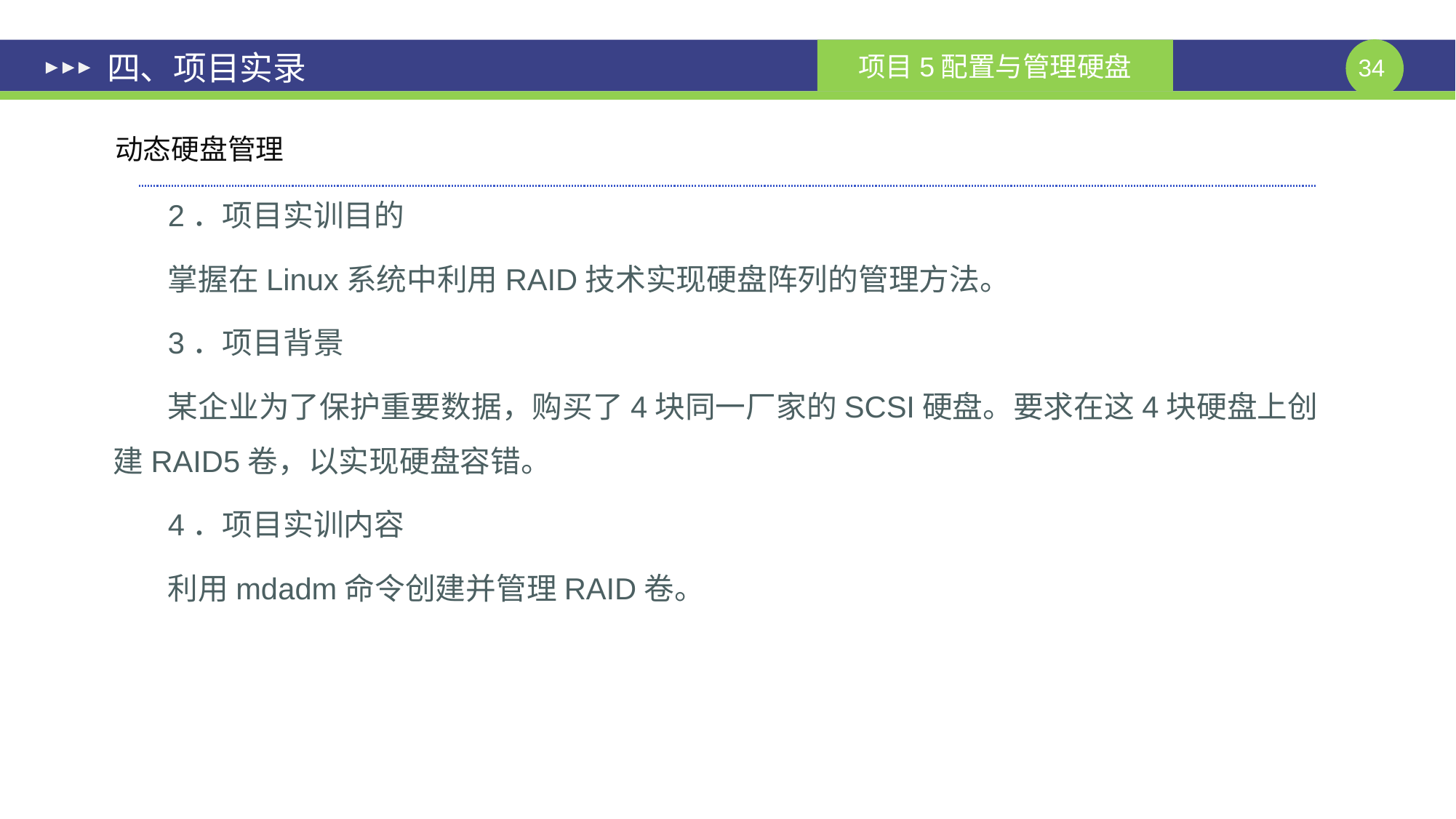

# 四、项目实录
动态硬盘管理
2．项目实训目的
掌握在Linux系统中利用RAID技术实现硬盘阵列的管理方法。
3．项目背景
某企业为了保护重要数据，购买了4块同一厂家的SCSI硬盘。要求在这4块硬盘上创建RAID5卷，以实现硬盘容错。
4．项目实训内容
利用mdadm命令创建并管理RAID卷。